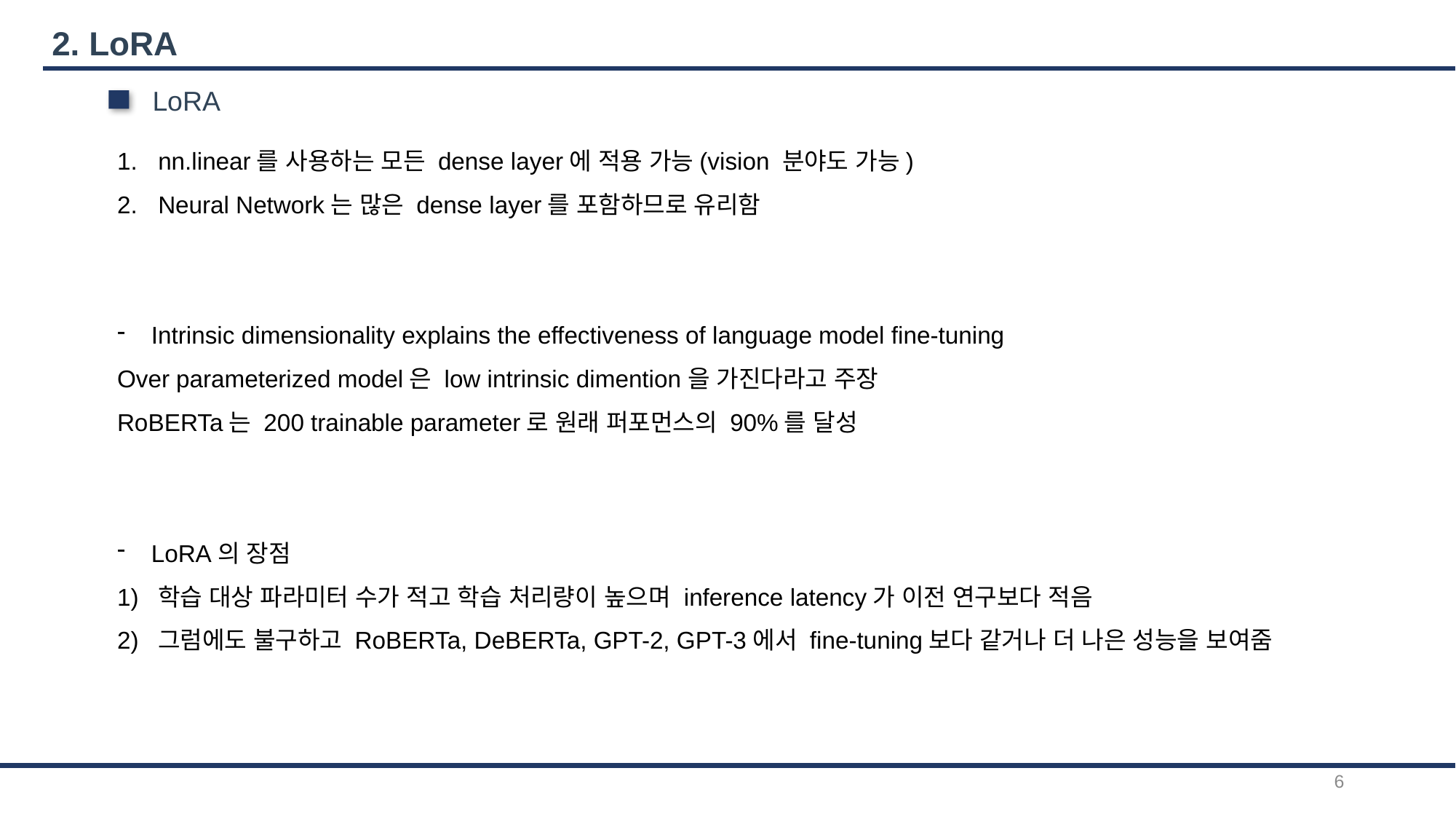

2. LoRA
LoRA

nn.linear를 사용하는 모든 dense layer에 적용 가능(vision 분야도 가능)
Neural Network는 많은 dense layer를 포함하므로 유리함

Intrinsic dimensionality explains the effectiveness of language model fine-tuning
Over parameterized model은 low intrinsic dimention을 가진다라고 주장
RoBERTa는 200 trainable parameter로 원래 퍼포먼스의 90%를 달성

LoRA의 장점
학습 대상 파라미터 수가 적고 학습 처리량이 높으며 inference latency가 이전 연구보다 적음
그럼에도 불구하고 RoBERTa, DeBERTa, GPT-2, GPT-3에서 fine-tuning보다 같거나 더 나은 성능을 보여줌

6